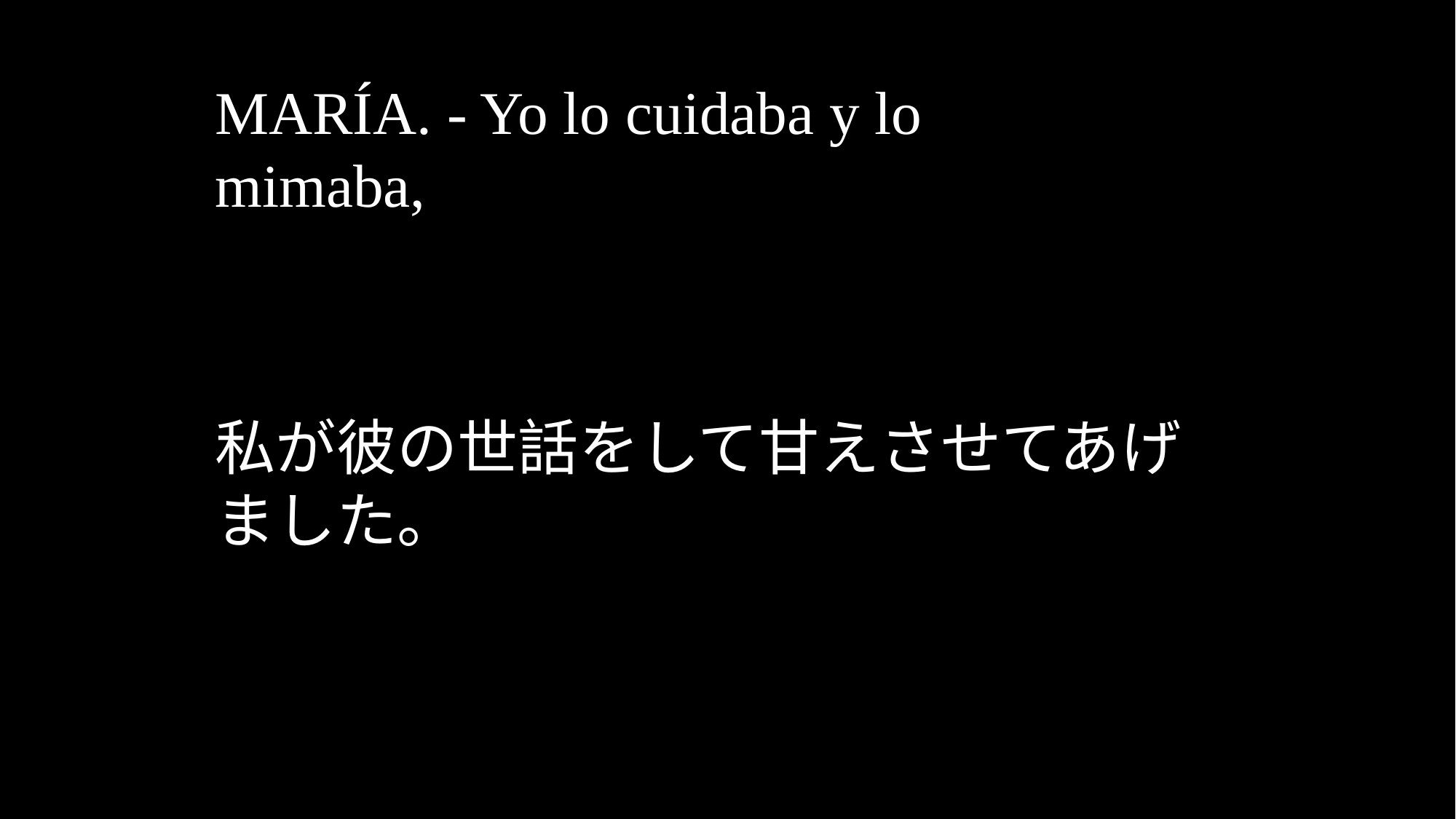

MARÍA. - Yo lo cuidaba y lo mimaba,

私が彼の世話をして甘えさせてあげました。